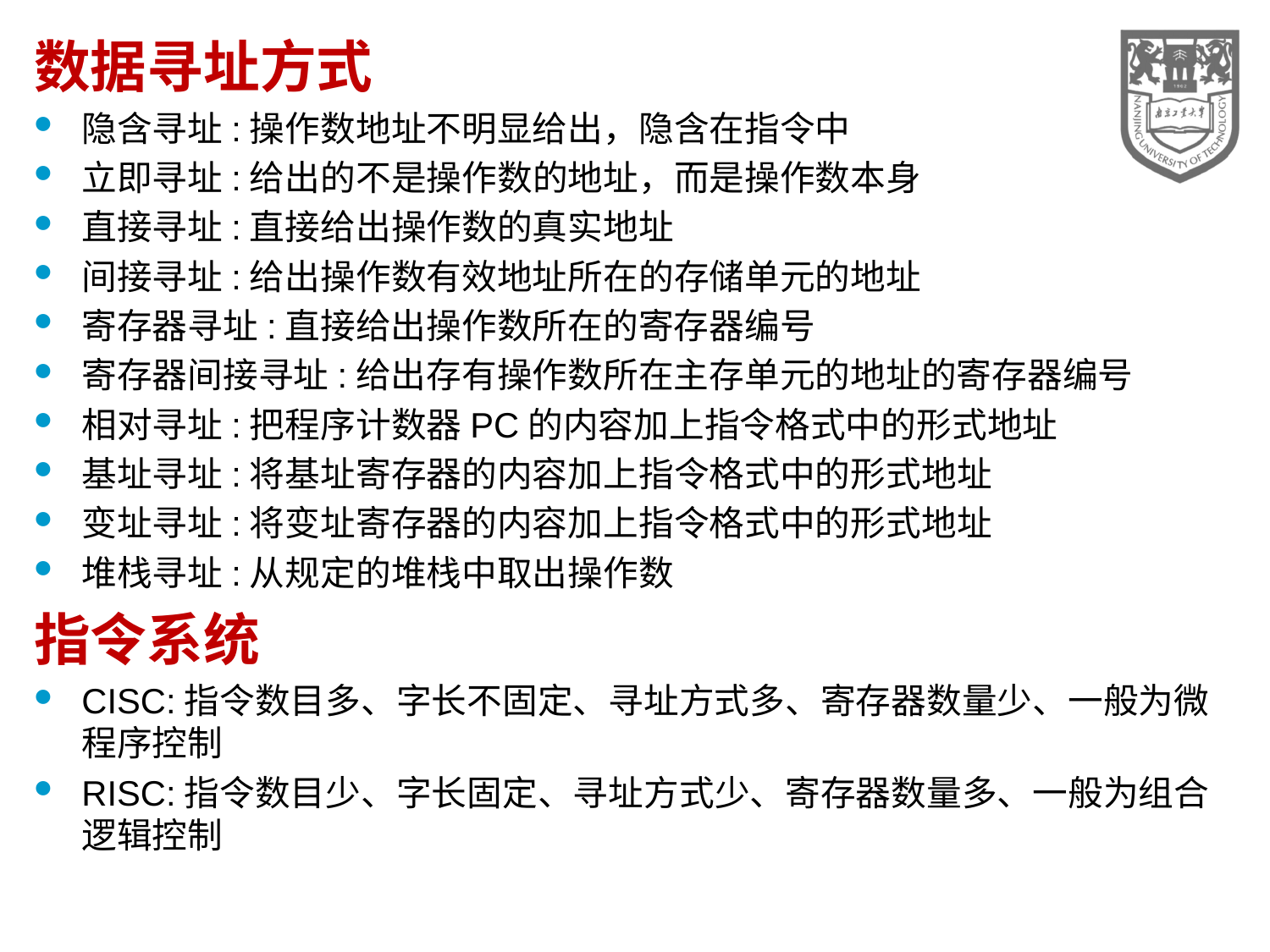

数据寻址方式
隐含寻址:操作数地址不明显给出，隐含在指令中
立即寻址:给出的不是操作数的地址，而是操作数本身
直接寻址:直接给出操作数的真实地址
间接寻址:给出操作数有效地址所在的存储单元的地址
寄存器寻址:直接给出操作数所在的寄存器编号
寄存器间接寻址:给出存有操作数所在主存单元的地址的寄存器编号
相对寻址:把程序计数器PC的内容加上指令格式中的形式地址
基址寻址:将基址寄存器的内容加上指令格式中的形式地址
变址寻址:将变址寄存器的内容加上指令格式中的形式地址
堆栈寻址:从规定的堆栈中取出操作数
指令系统
CISC:指令数目多、字长不固定、寻址方式多、寄存器数量少、一般为微程序控制
RISC:指令数目少、字长固定、寻址方式少、寄存器数量多、一般为组合逻辑控制